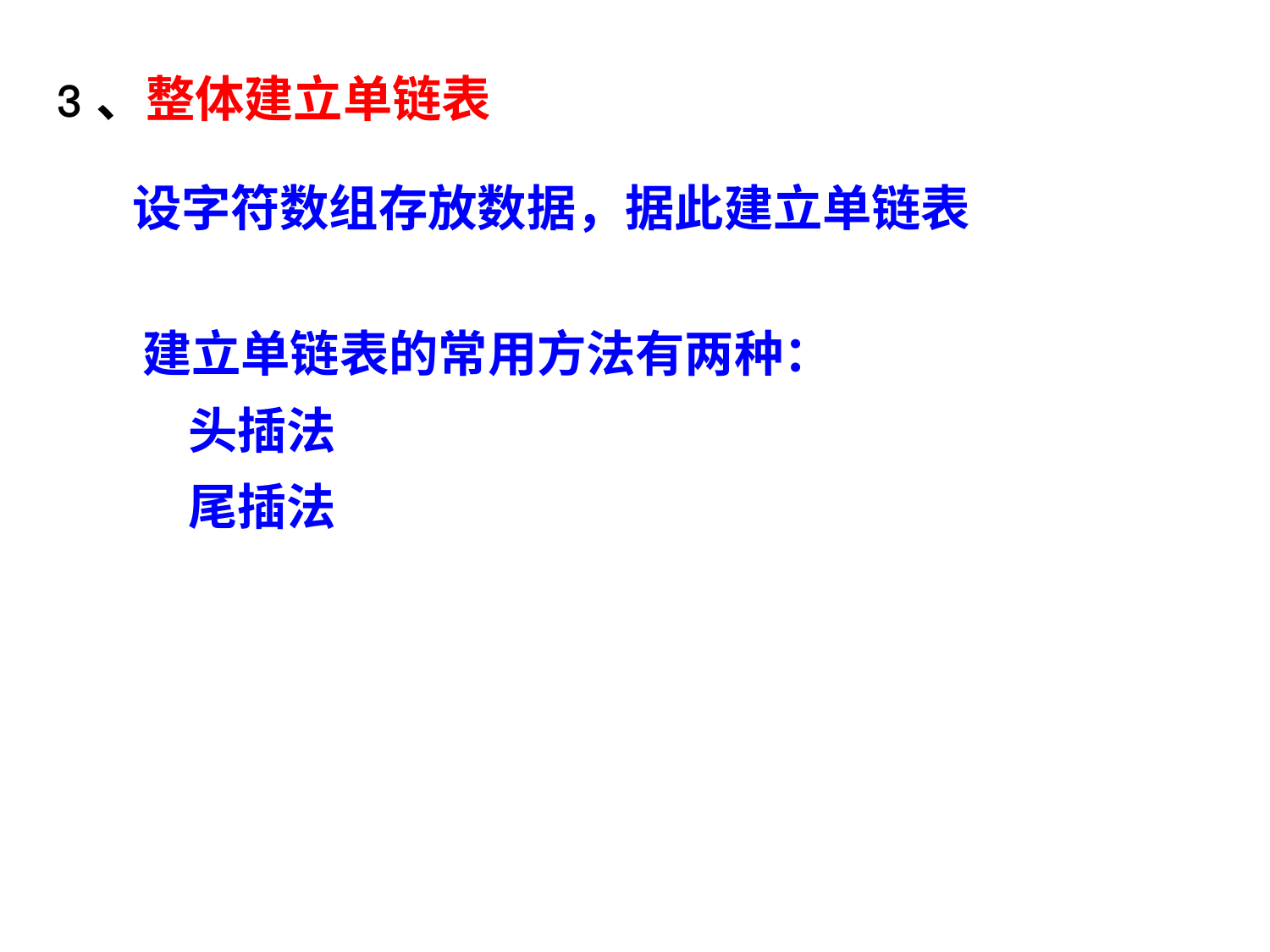

3、整体建立单链表
设字符数组存放数据，据此建立单链表
建立单链表的常用方法有两种：
   头插法
   尾插法